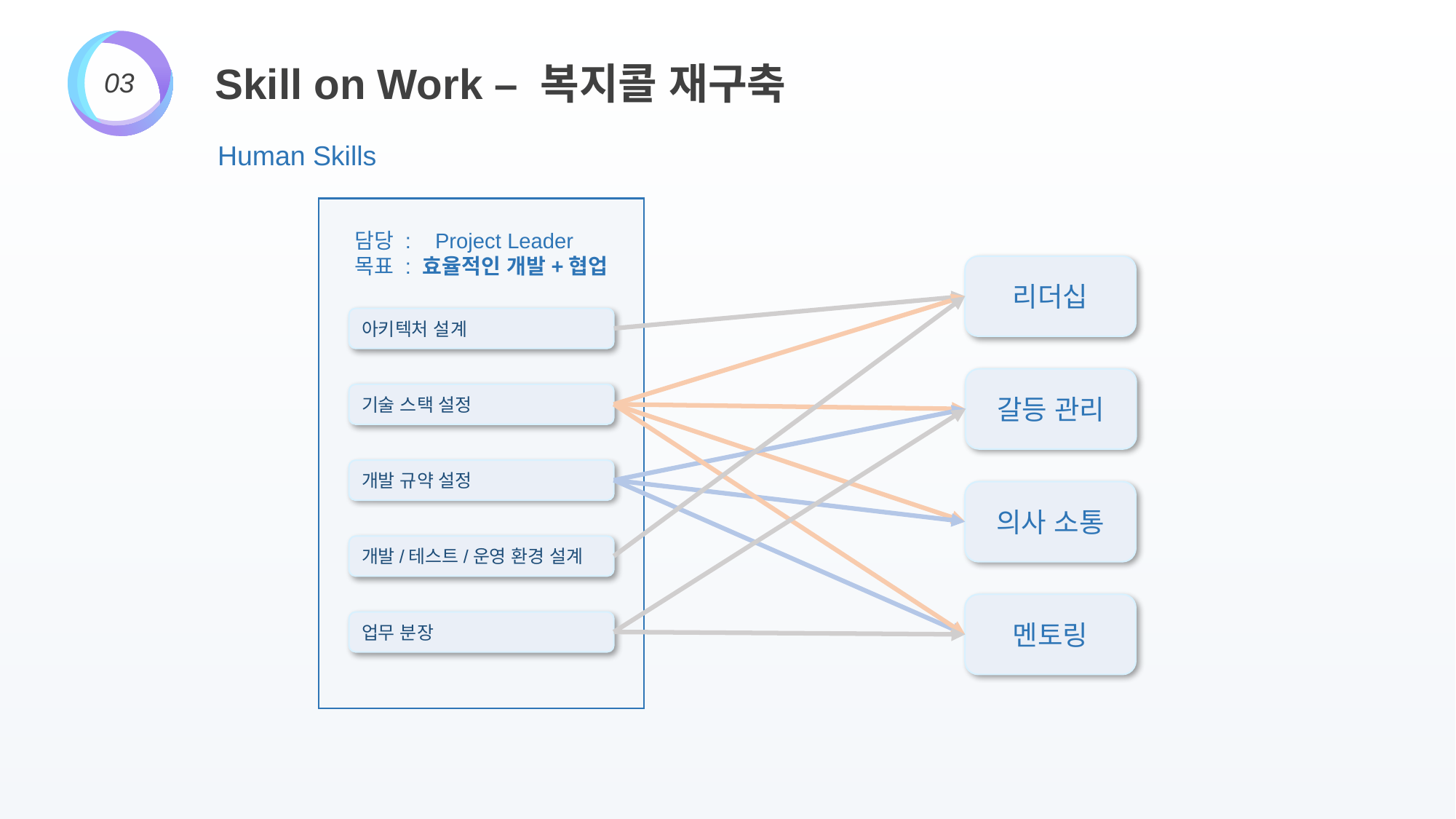

Skill on Work – 복지콜 재구축
03
Human Skills

담당 :    Project Leader
목표 : 효율적인 개발+협업
리더십
아키텍처 설계
갈등 관리
기술 스택 설정
개발 규약 설정
의사 소통
개발/테스트/운영 환경 설계
멘토링
업무 분장